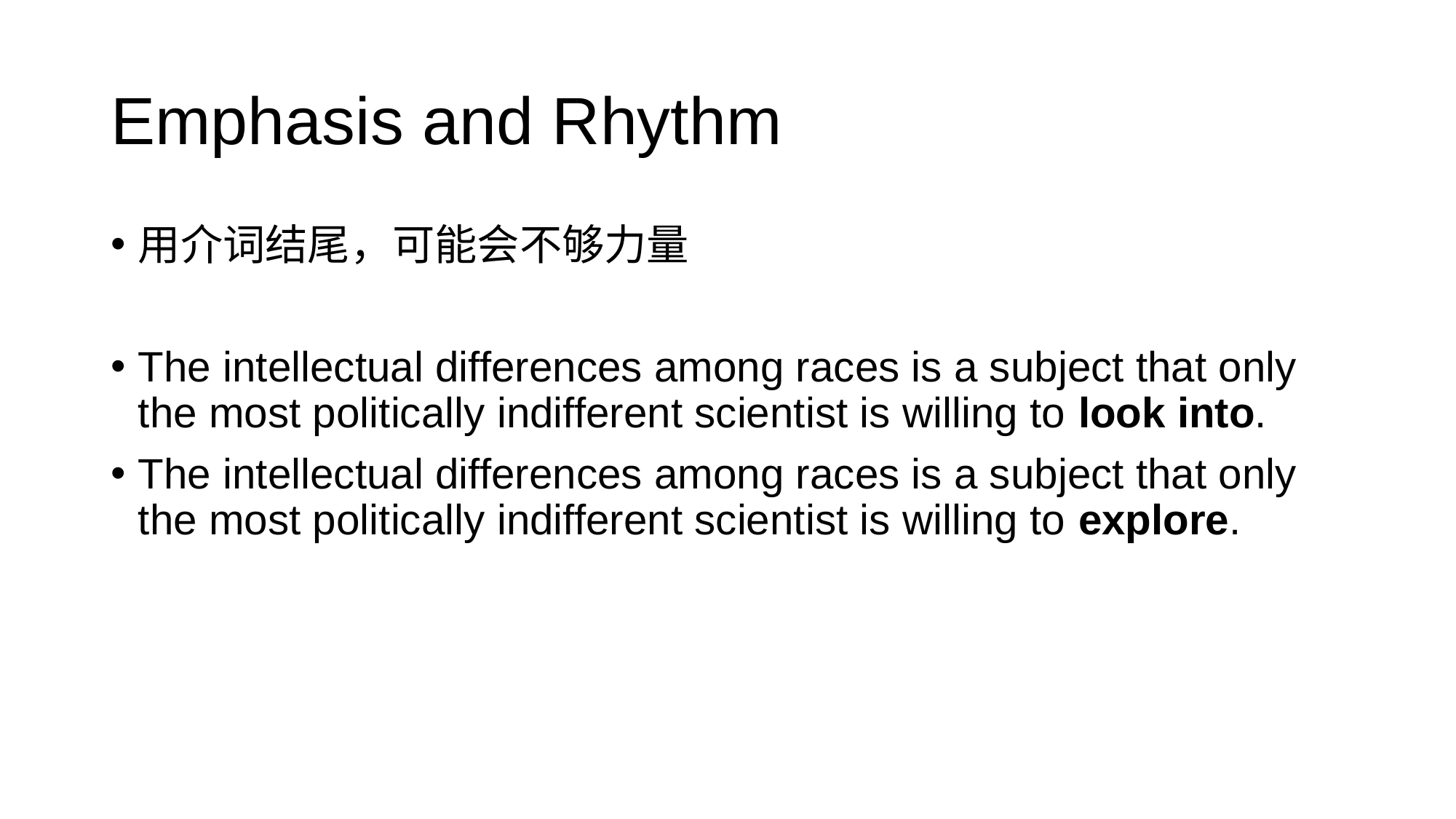

# Emphasis and Rhythm
用介词结尾，可能会不够力量

The intellectual differences among races is a subject that only the most politically indifferent scientist is willing to look into.
The intellectual differences among races is a subject that only the most politically indifferent scientist is willing to explore.